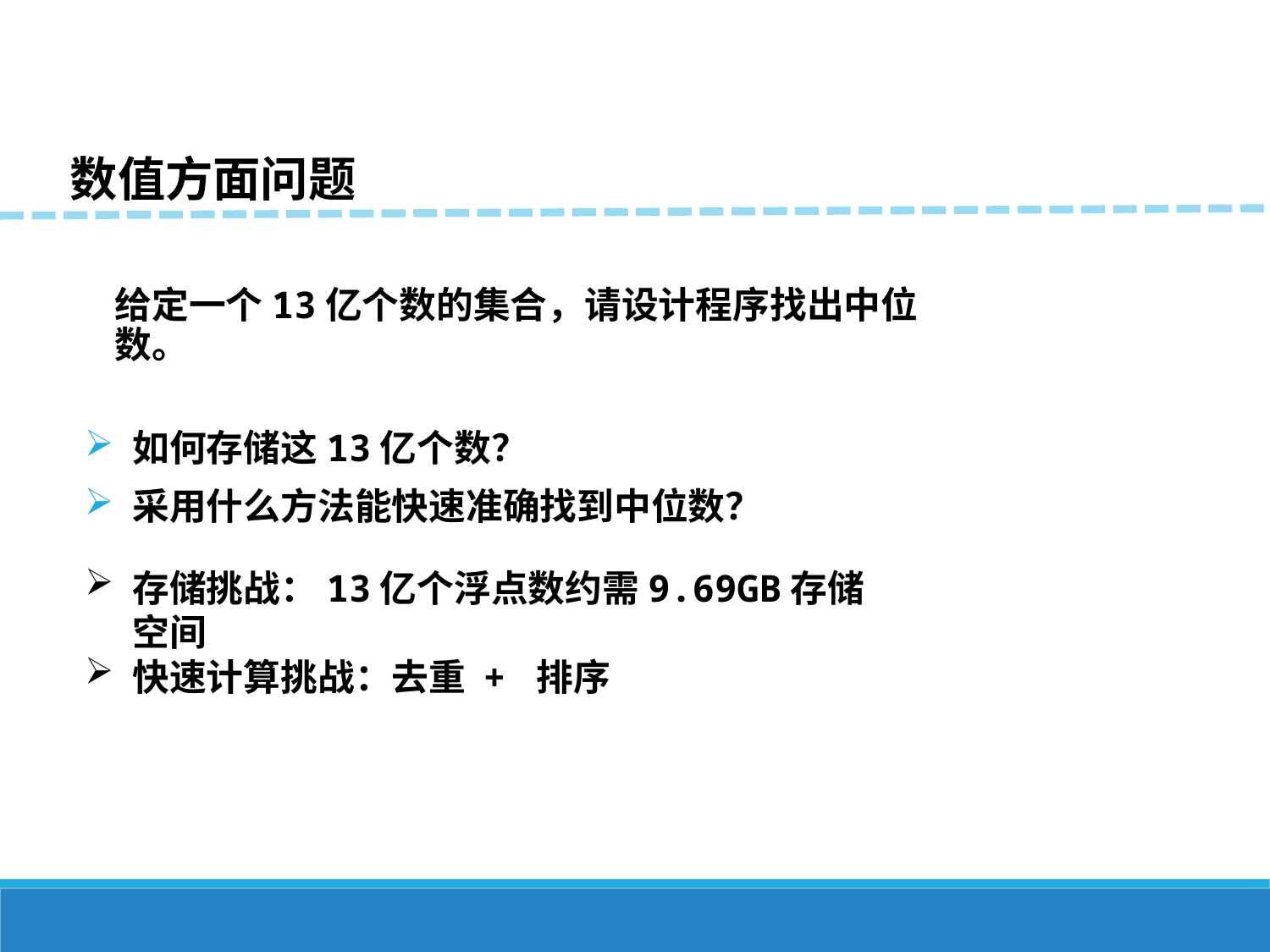

数值方面问题
给定一个13亿个数的集合，请设计程序找出中位数。

如何存储这13亿个数？
采用什么方法能快速准确找到中位数？
存储挑战：13亿个浮点数约需9.69GB存储空间
快速计算挑战：去重 + 排序